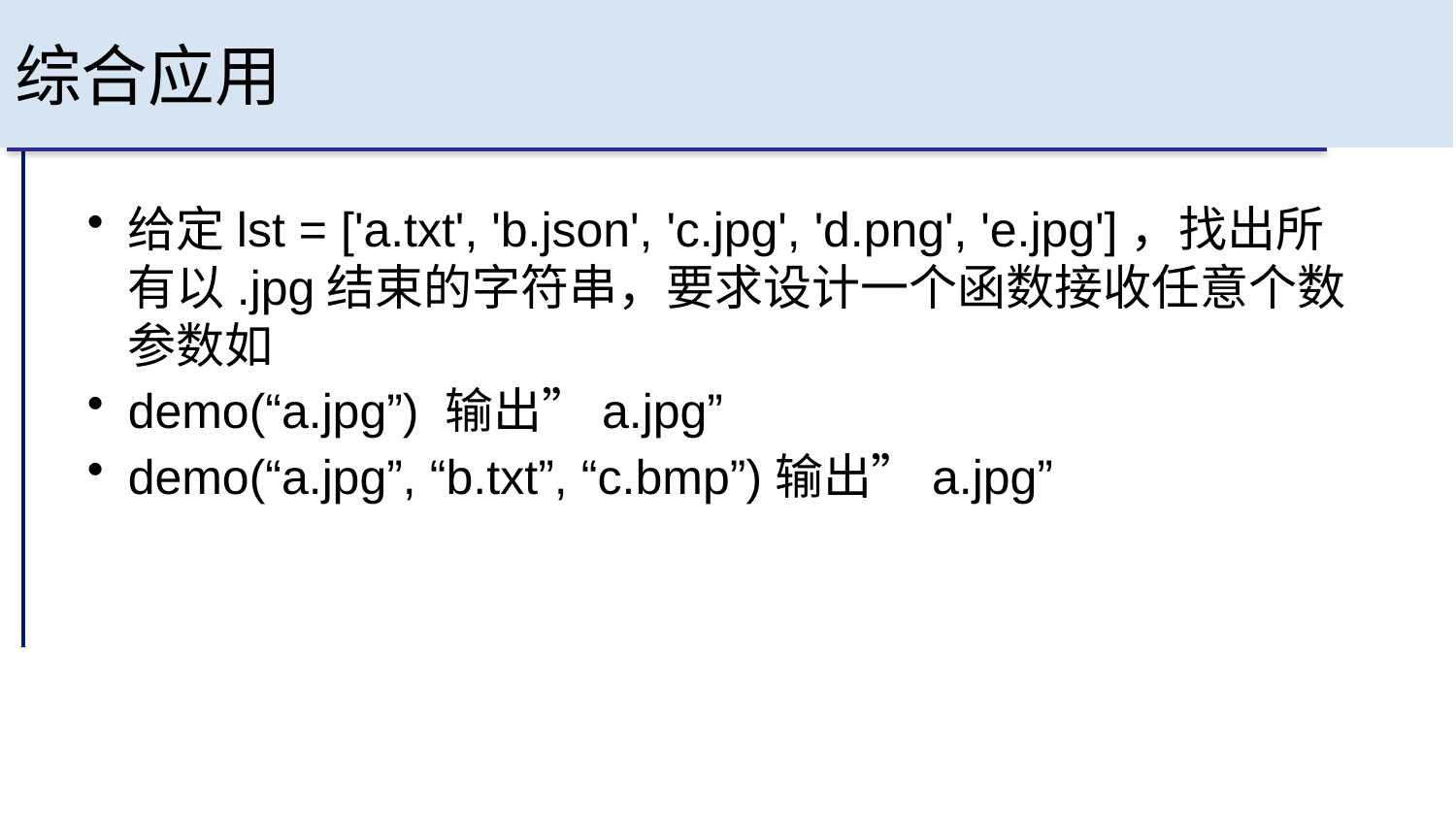

# 综合应用
给定lst = ['a.txt', 'b.json', 'c.jpg', 'd.png', 'e.jpg']，找出所有以.jpg结束的字符串，要求设计一个函数接收任意个数参数如
demo(“a.jpg”) 输出”a.jpg”
demo(“a.jpg”, “b.txt”, “c.bmp”)输出”a.jpg”